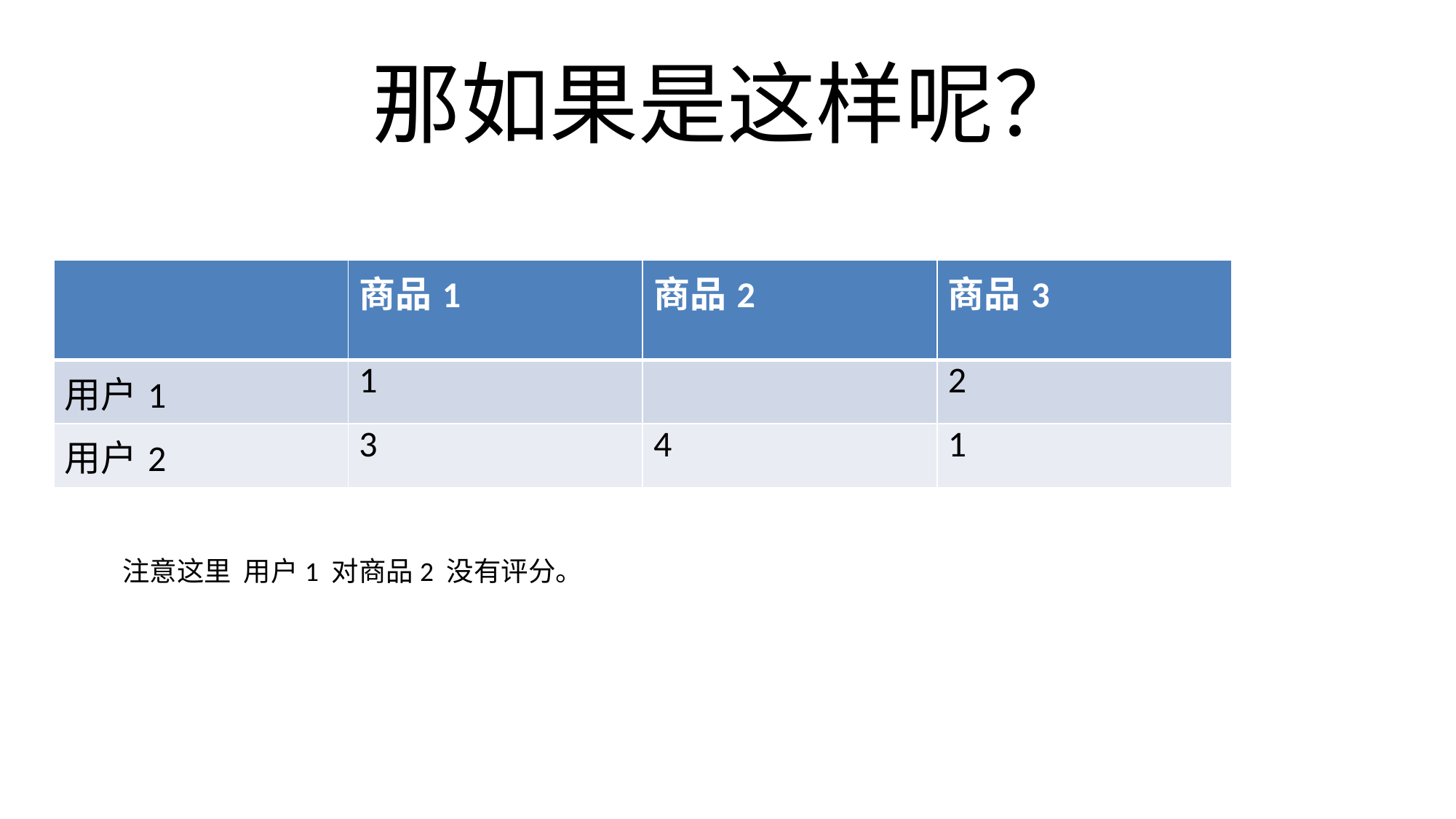

# 那如果是这样呢？
|  | 商品1 | 商品2 | 商品3 |
| --- | --- | --- | --- |
| 用户1 | 1 |  | 2 |
| 用户2 | 3 | 4 | 1 |
注意这里  用户1 对商品2 没有评分。